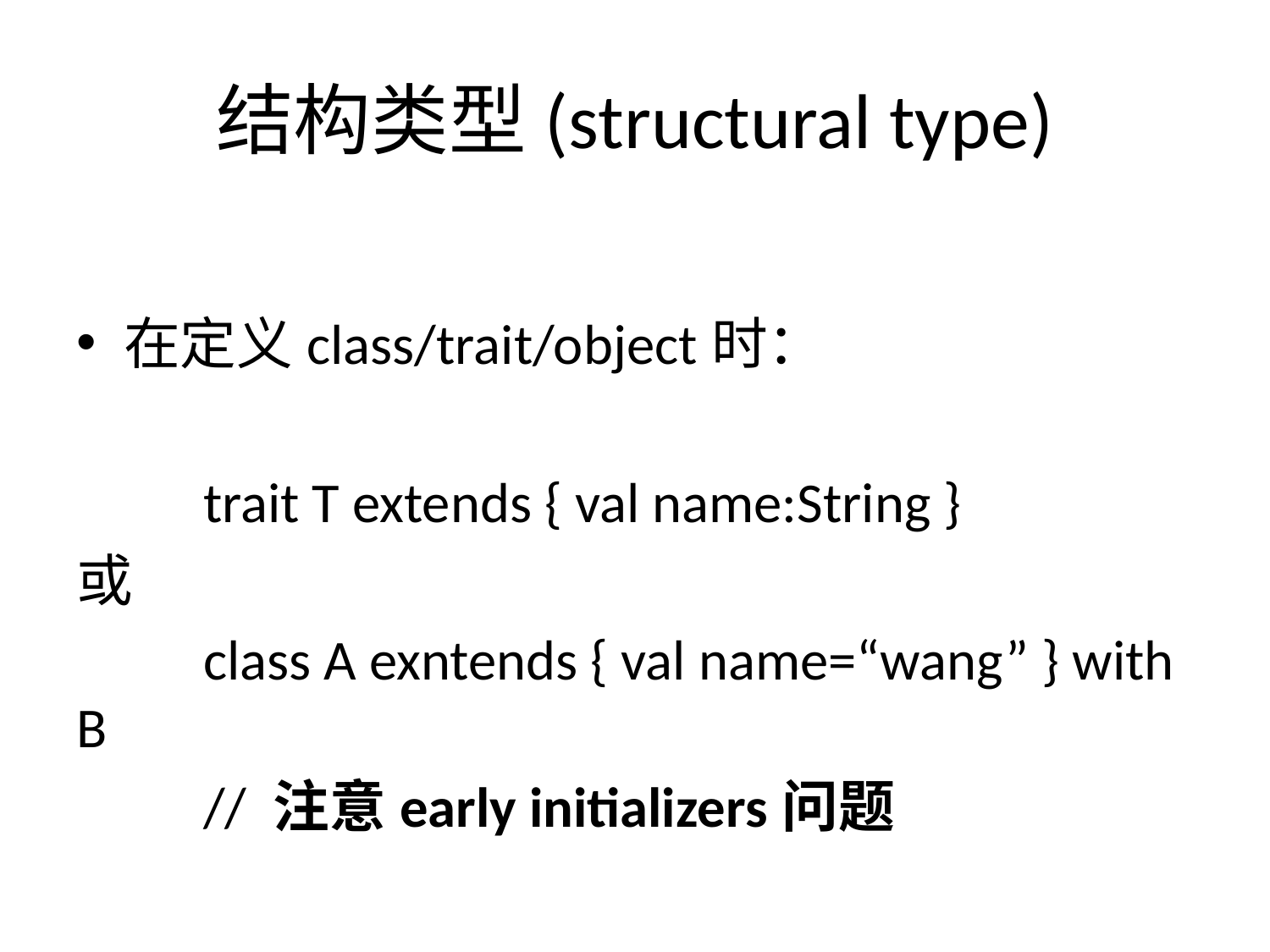

# 结构类型(structural type)

在定义class/trait/object时：

	trait T extends { val name:String }
或
	class A exntends { val name=“wang” } with B
	// 注意early initializers问题